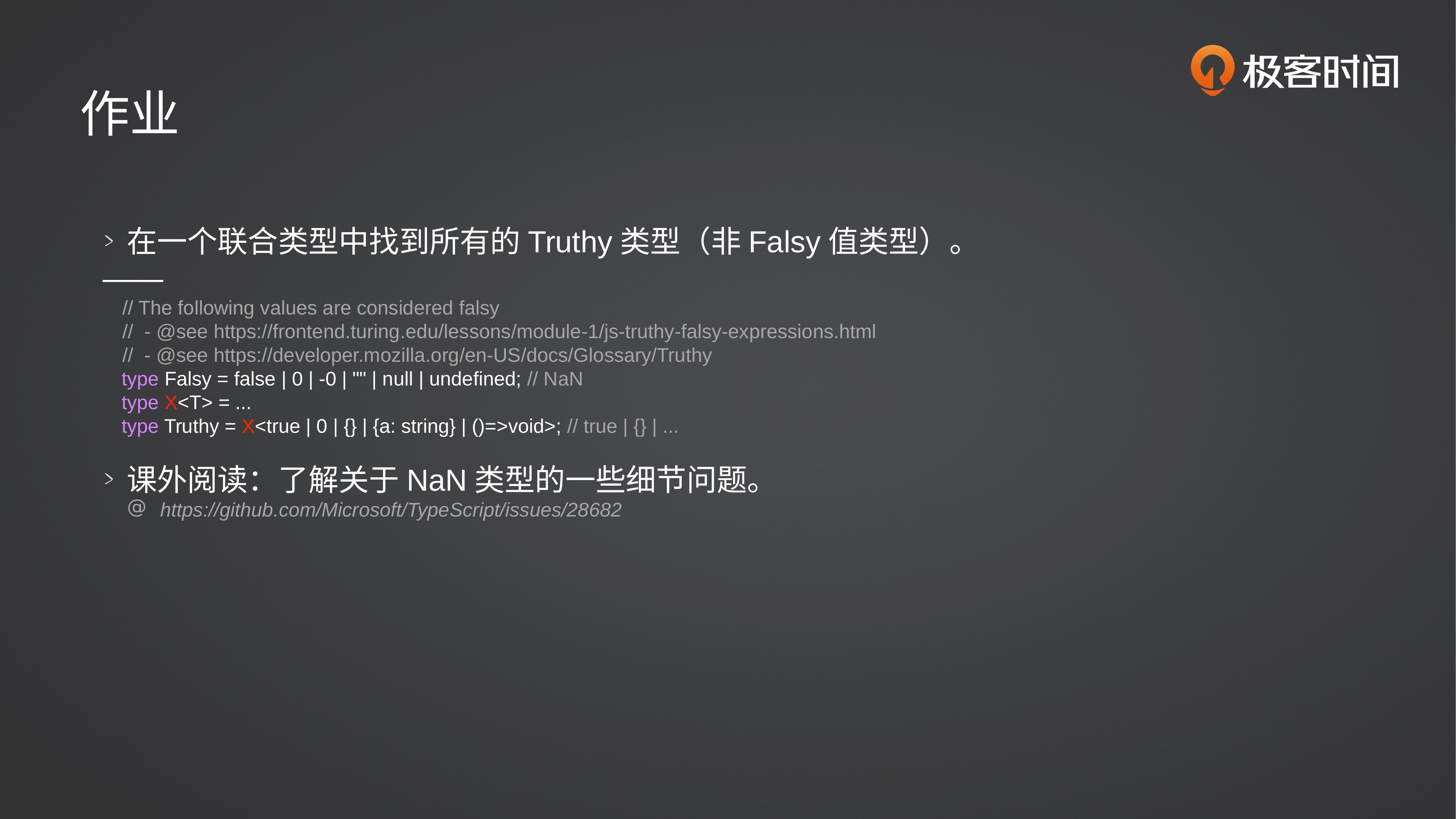

作业
在一个联合类型中找到所有的Truthy类型（非Falsy值类型）。
——
// The following values are considered falsy
//  - @see https://frontend.turing.edu/lessons/module-1/js-truthy-falsy-expressions.html
//  - @see https://developer.mozilla.org/en-US/docs/Glossary/Truthy
type Falsy = false | 0 | -0 | "" | null | undefined; // NaN
type X<T> = ...
type Truthy = X<true | 0 | {} | {a: string} | ()=>void>; // true | {} | ...

课外阅读：了解关于NaN类型的一些细节问题。
https://github.com/Microsoft/TypeScript/issues/28682